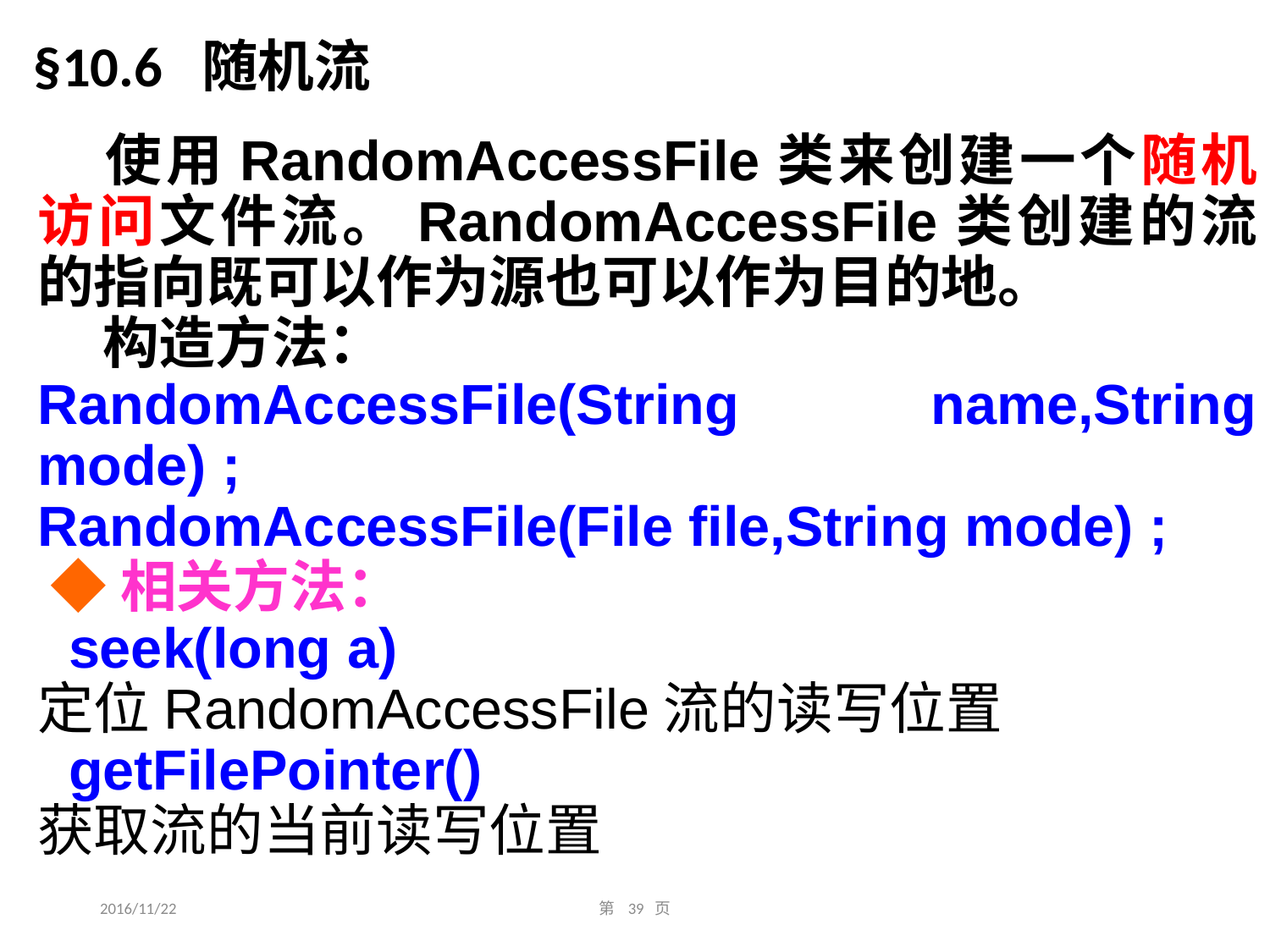

§10.6  随机流
   使用RandomAccessFile类来创建一个随机访问文件流。RandomAccessFile类创建的流的指向既可以作为源也可以作为目的地。
    构造方法：
RandomAccessFile(String name,String mode) ;
RandomAccessFile(File file,String mode) ;
 ◆相关方法：
  seek(long a)
定位RandomAccessFile流的读写位置
  getFilePointer()
获取流的当前读写位置
2016/11/22
第  39  页